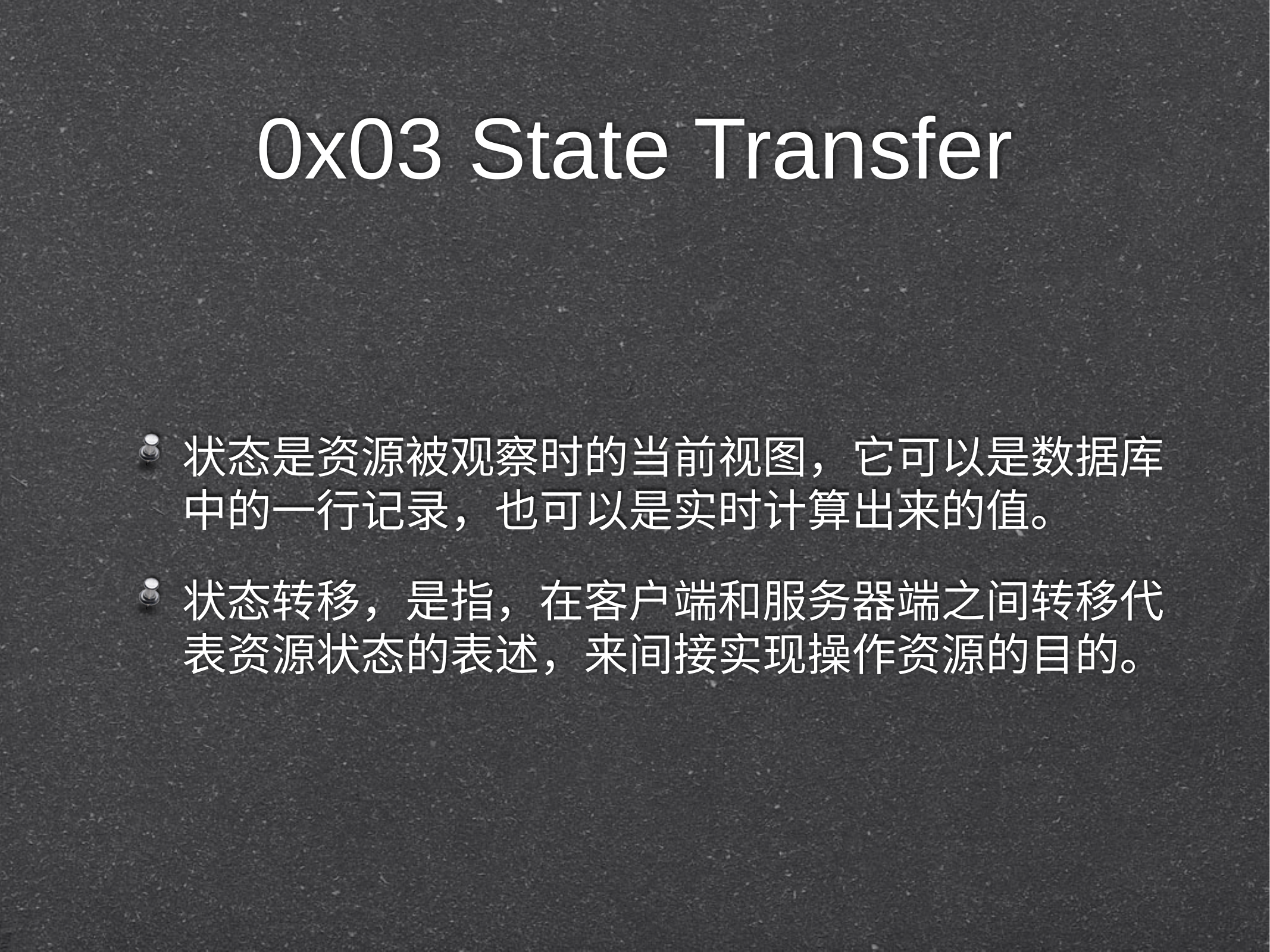

# 0x03 State Transfer
状态是资源被观察时的当前视图，它可以是数据库中的一行记录，也可以是实时计算出来的值。
状态转移，是指，在客户端和服务器端之间转移代表资源状态的表述，来间接实现操作资源的目的。